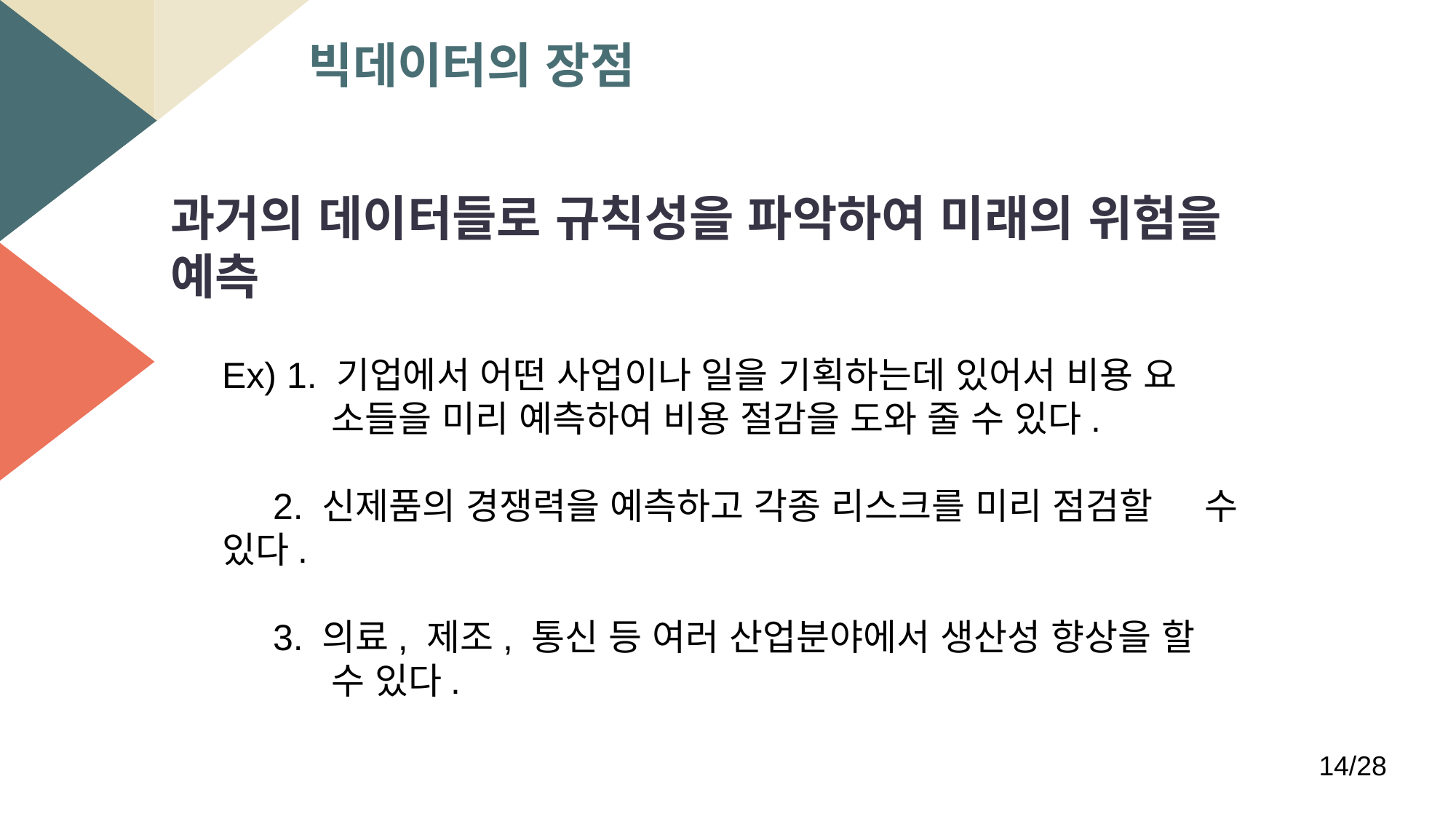

빅데이터의 장점
과거의 데이터들로 규칙성을 파악하여 미래의 위험을
예측

Ex) 1. 기업에서 어떤 사업이나 일을 기획하는데 있어서 비용 요     	소들을 미리 예측하여 비용 절감을 도와 줄 수 있다.

     2. 신제품의 경쟁력을 예측하고 각종 리스크를 미리 점검할  	수 있다.

     3. 의료, 제조, 통신 등 여러 산업분야에서 생산성 향상을 할 	수 있다.
14/28